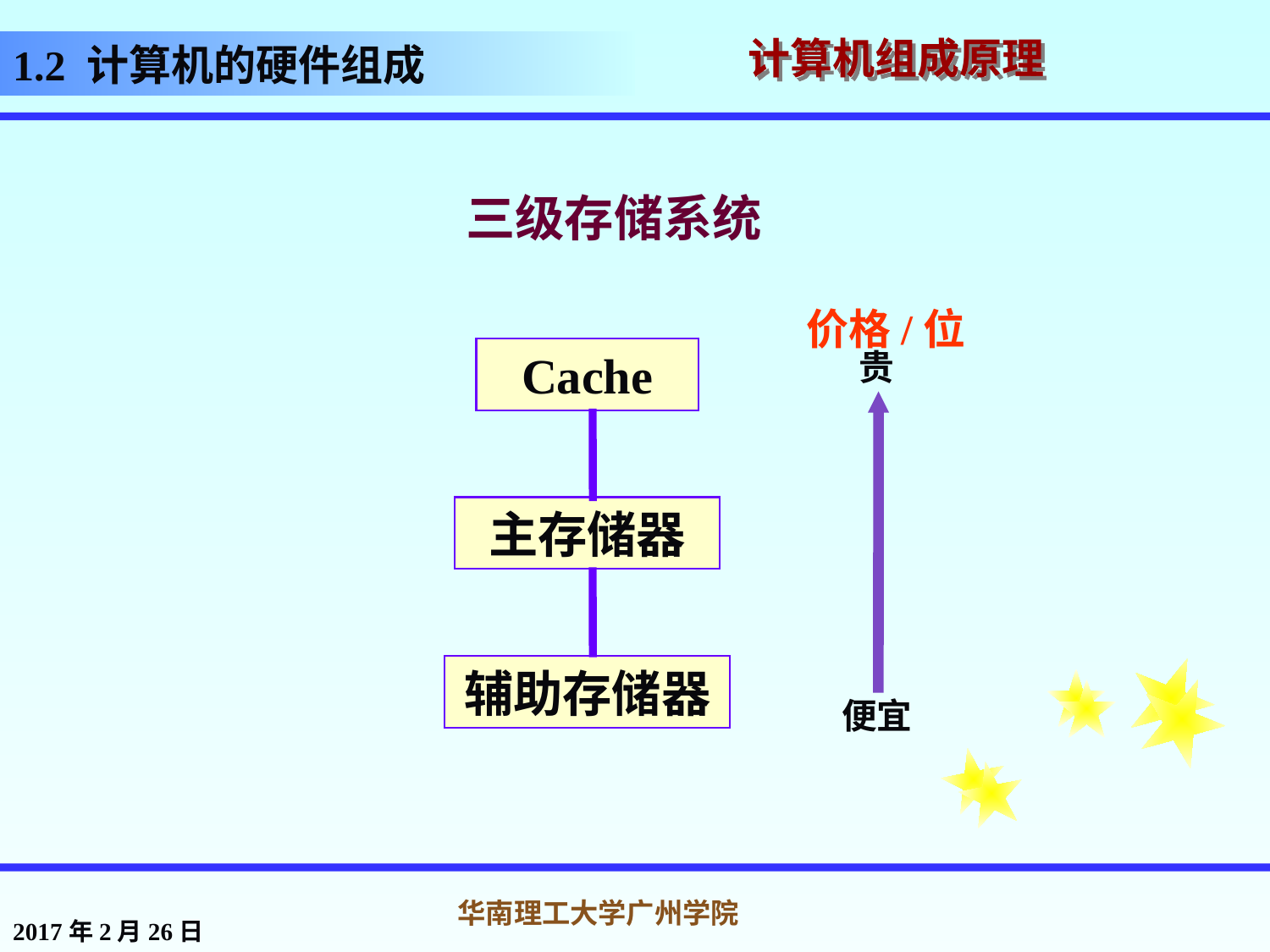

1.2 计算机的硬件组成
三级存储系统
价格/位
Cache

主存储器

辅助存储器
贵

便宜
2017年2月26日